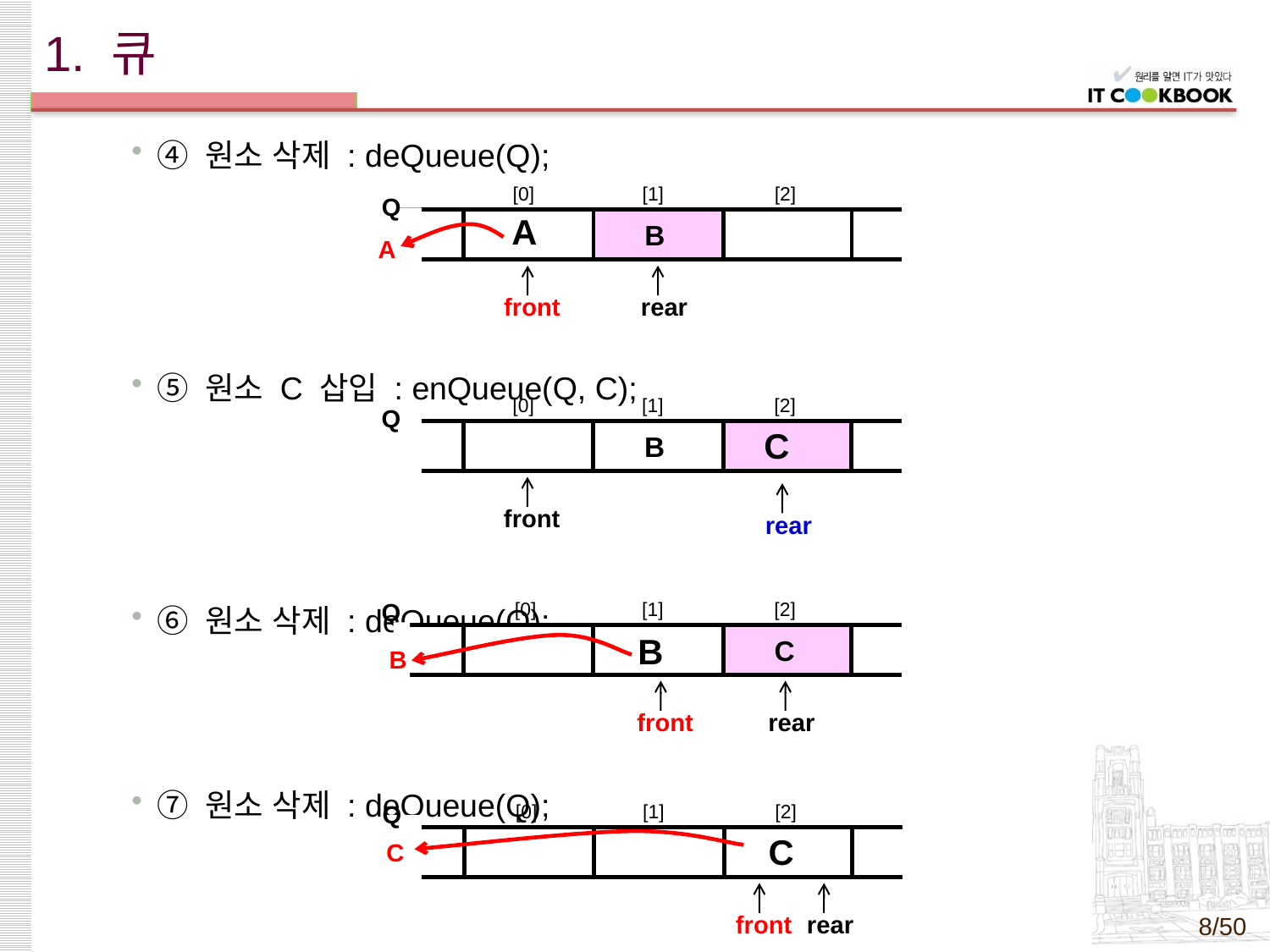

# 1. 큐
④ 원소 삭제 : deQueue(Q);

⑤ 원소 C 삽입 : enQueue(Q, C);

⑥ 원소 삭제 : deQueue(Q);

⑦ 원소 삭제 : deQueue(Q);

[1]
[2]
[0]
Q

A

B

A

front

rear
[1]
[2]
[0]
Q

C

B

front

rear
[0]
[1]
[2]
Q

B

C

B

front

rear
[0]
[1]
[2]
Q

C

C

front

rear